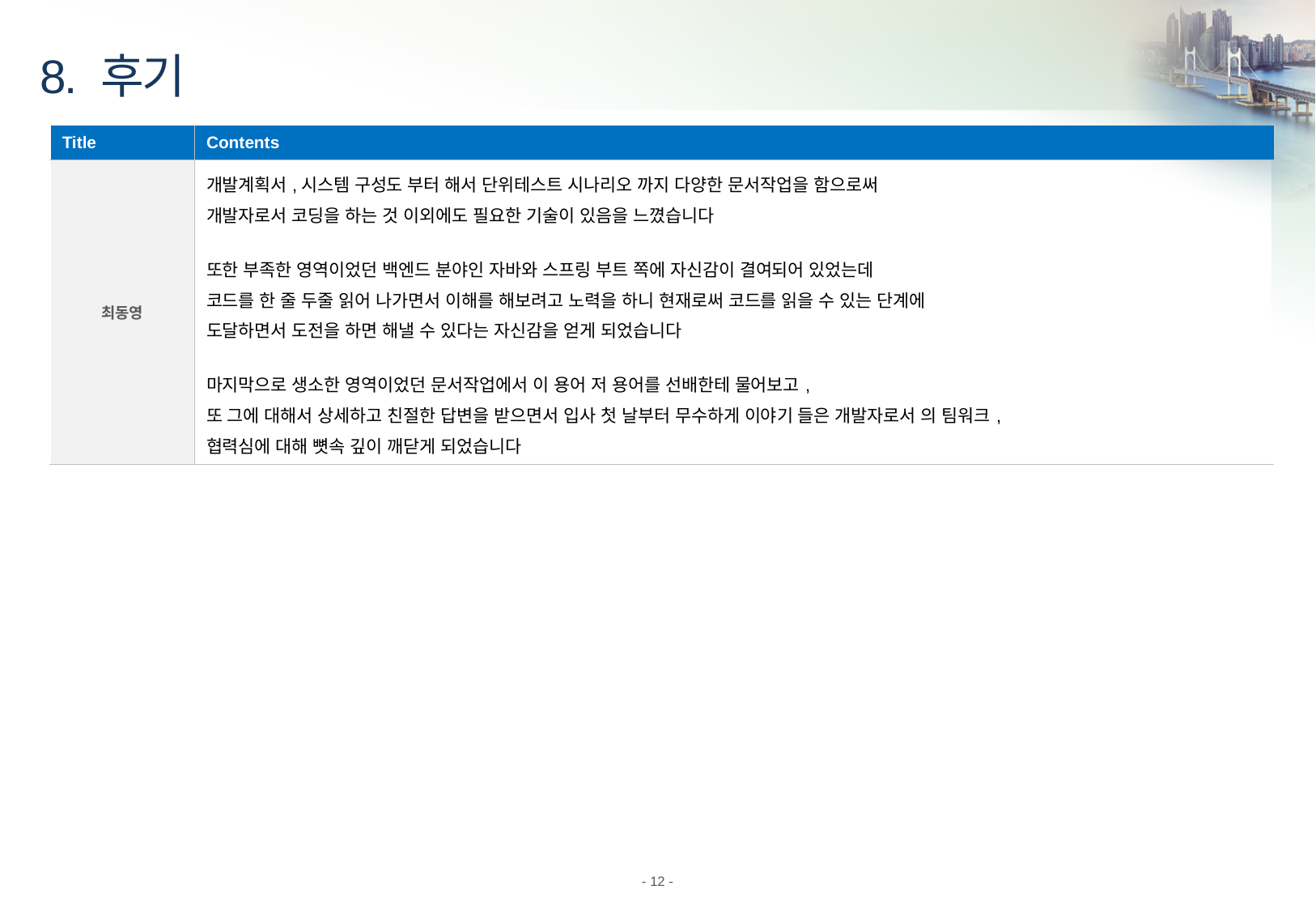

# 8. 후기
| Title | Contents |
| --- | --- |
| 최동영 | 개발계획서,시스템 구성도 부터 해서 단위테스트 시나리오 까지 다양한 문서작업을 함으로써 개발자로서 코딩을 하는 것 이외에도 필요한 기술이 있음을 느꼈습니다 또한 부족한 영역이었던 백엔드 분야인 자바와 스프링 부트 쪽에 자신감이 결여되어 있었는데 코드를 한 줄 두줄 읽어 나가면서 이해를 해보려고 노력을 하니 현재로써 코드를 읽을 수 있는 단계에 도달하면서 도전을 하면 해낼 수 있다는 자신감을 얻게 되었습니다 마지막으로 생소한 영역이었던 문서작업에서 이 용어 저 용어를 선배한테 물어보고, 또 그에 대해서 상세하고 친절한 답변을 받으면서 입사 첫 날부터 무수하게 이야기 들은 개발자로서 의 팀워크, 협력심에 대해 뼛속 깊이 깨닫게 되었습니다 |